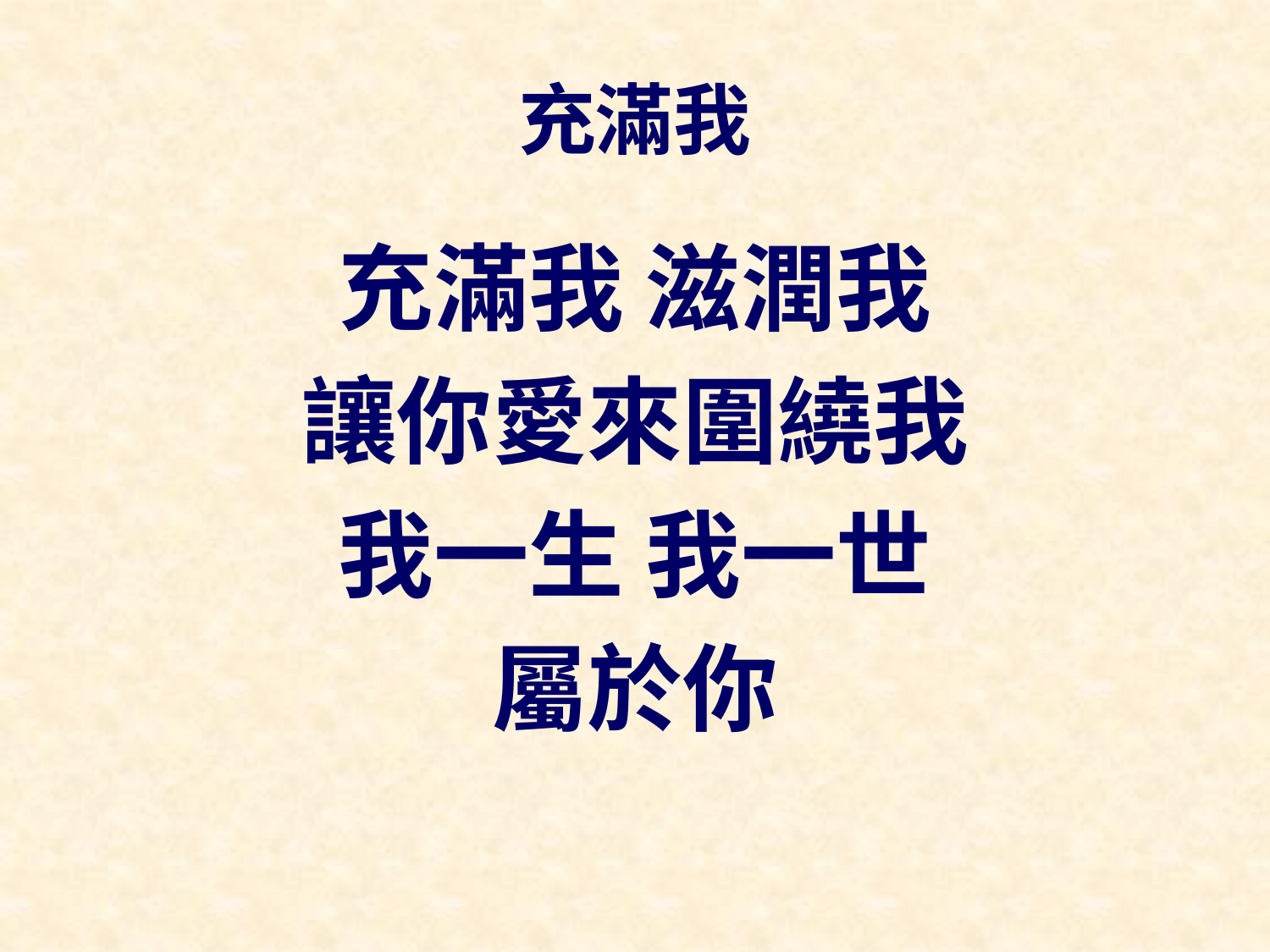

# 充滿我
充滿我 滋潤我
讓你愛來圍繞我
我一生 我一世
屬於你